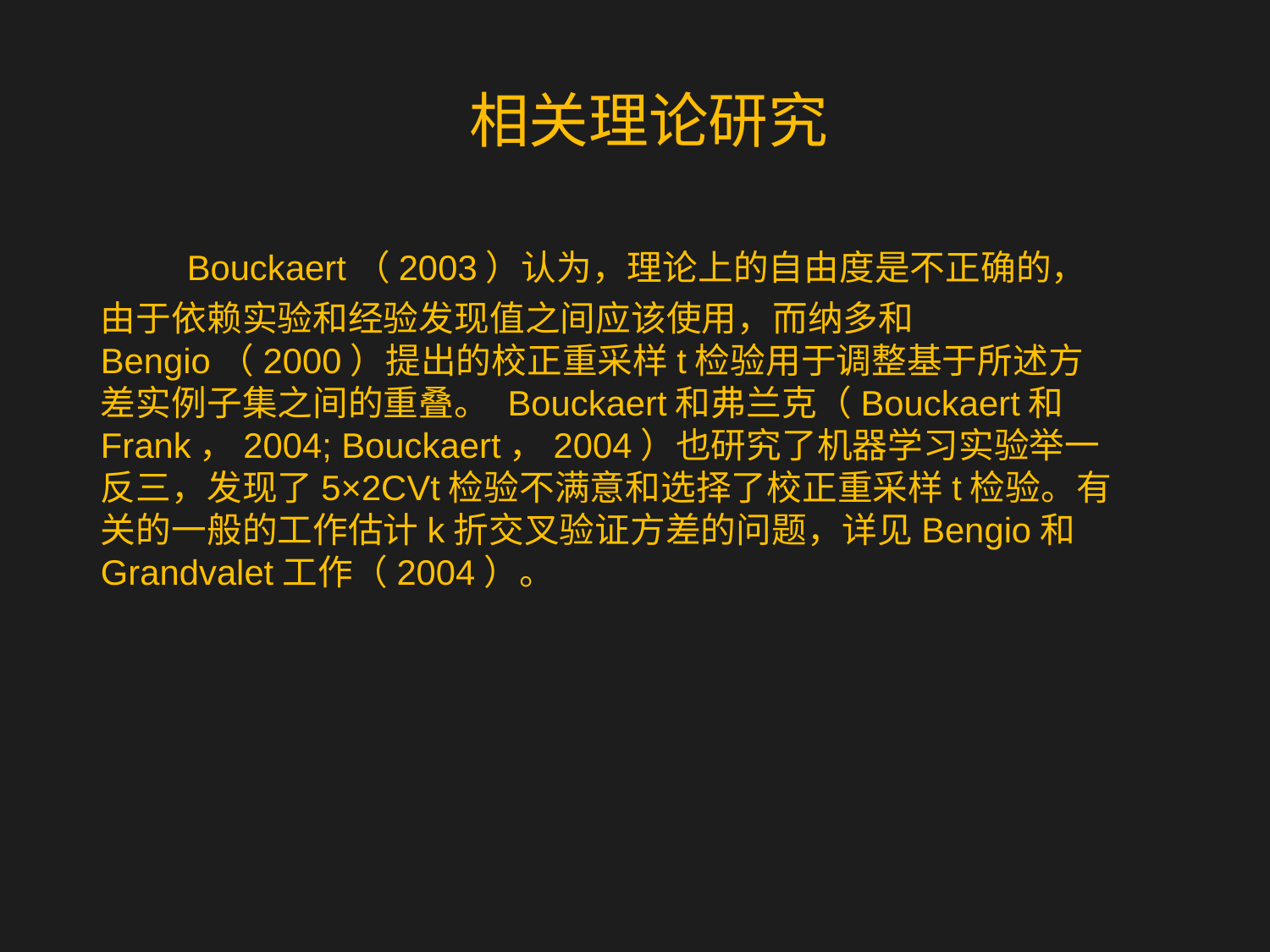

# 相关理论研究

    Bouckaert（2003）认为，理论上的自由度是不正确的，由于依赖实验和经验发现值之间应该使用，而纳多和Bengio（2000）提出的校正重采样t检验用于调整基于所述方差实例子集之间的重叠。 Bouckaert和弗兰克（Bouckaert和Frank，2004; Bouckaert，2004）也研究了机器学习实验举一反三，发现了5×2CVt检验不满意和选择了校正重采样t检验。有关的一般的工作估计k折交叉验证方差的问题，详见Bengio和Grandvalet工作（2004）。